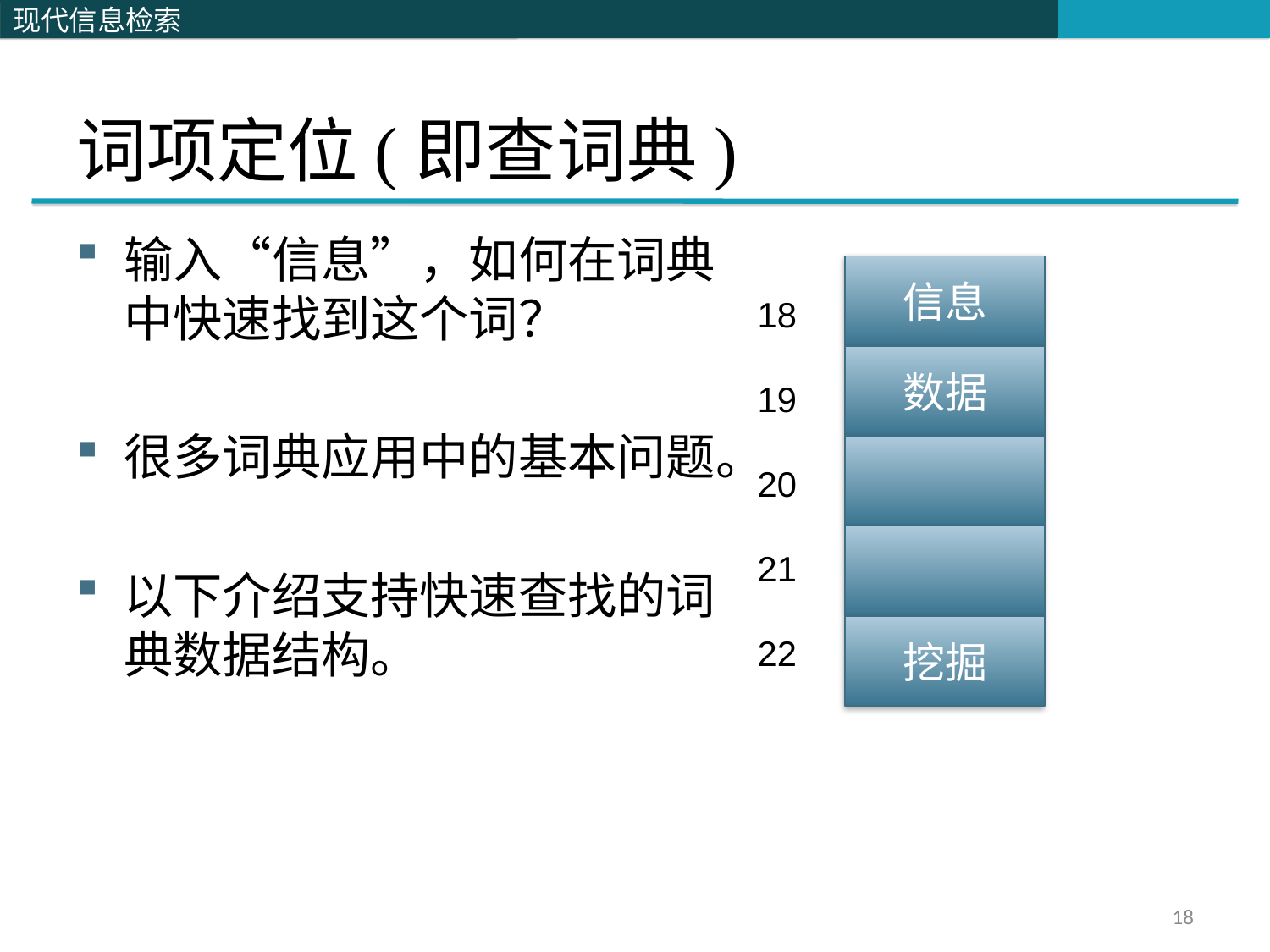

# 词项定位(即查词典)
输入“信息”，如何在词典中快速找到这个词？

很多词典应用中的基本问题。

以下介绍支持快速查找的词典数据结构。
信息
18

19

20

21

22
数据

挖掘
18